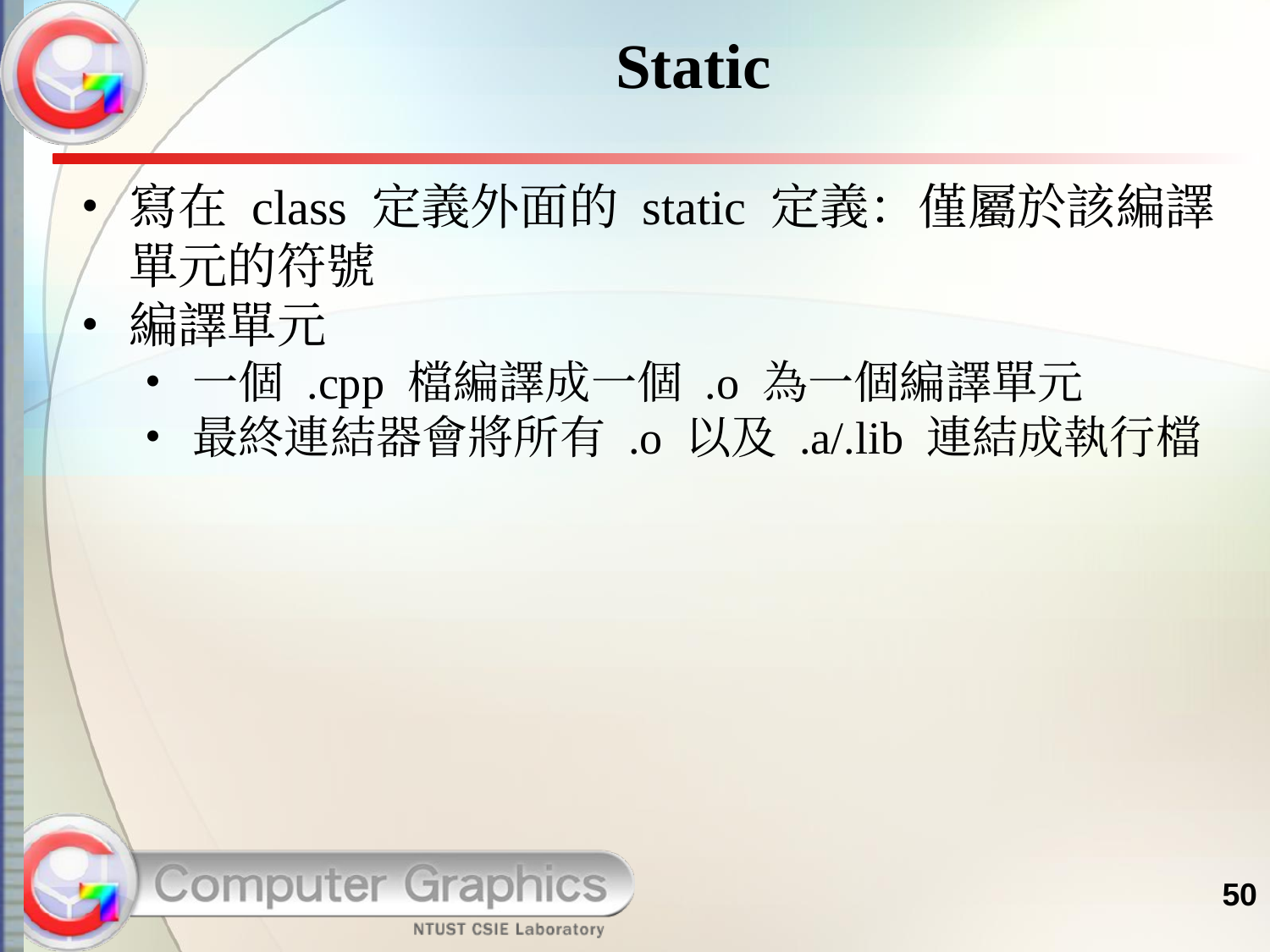

# Static
寫在 class 定義外面的 static 定義：僅屬於該編譯單元的符號
編譯單元
一個 .cpp 檔編譯成一個 .o 為一個編譯單元
最終連結器會將所有 .o 以及 .a/.lib 連結成執行檔
50